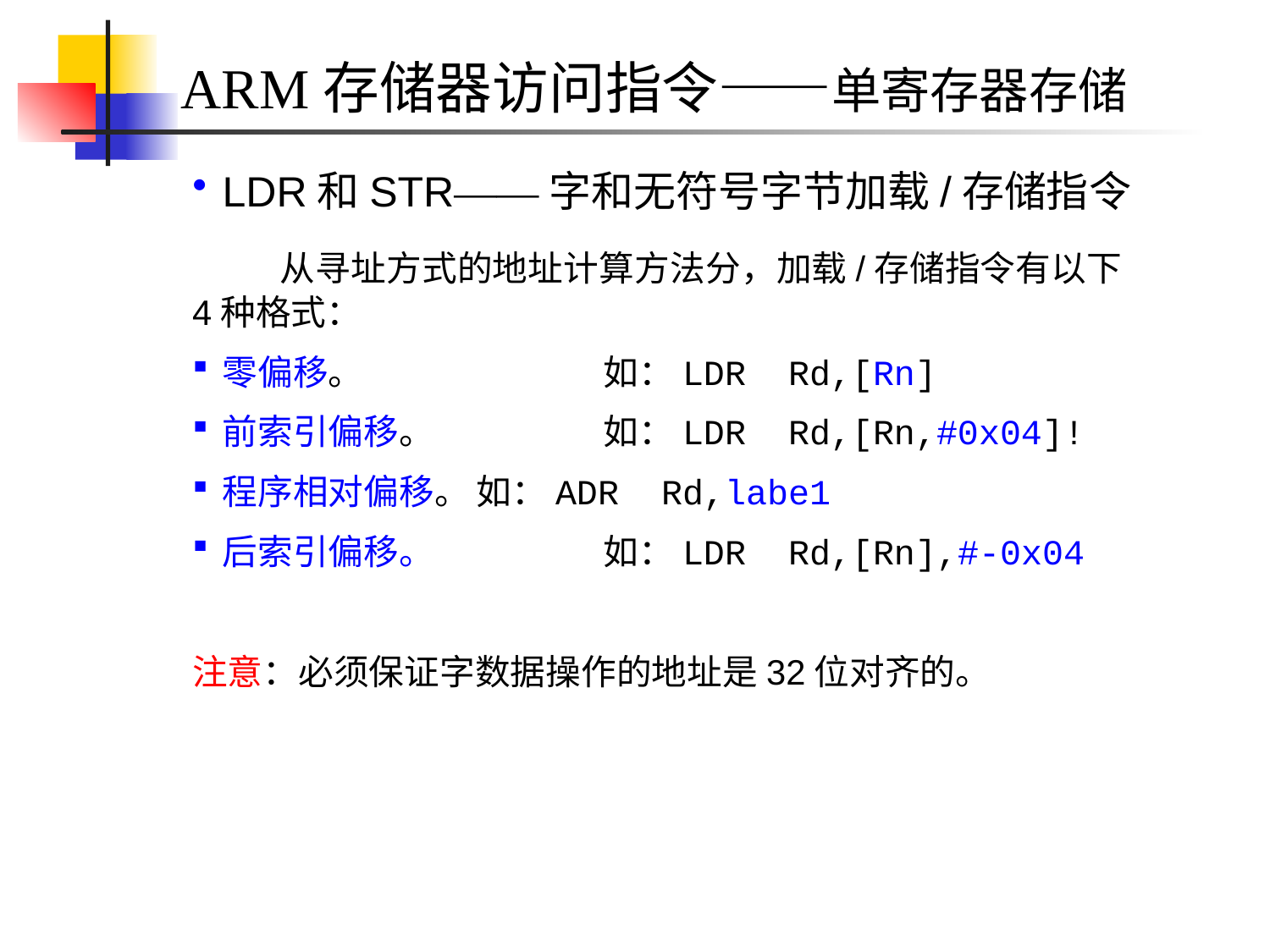

ARM存储器访问指令——单寄存器存储
LDR和STR——字和无符号字节加载/存储指令
        从寻址方式的地址计算方法分，加载/存储指令有以下4种格式：
零偏移。		如：LDR  Rd,[Rn]
前索引偏移。		如：LDR  Rd,[Rn,#0x04]!
程序相对偏移。	如：ADR  Rd,labe1
后索引偏移。		如：LDR  Rd,[Rn],#-0x04

注意：必须保证字数据操作的地址是32位对齐的。